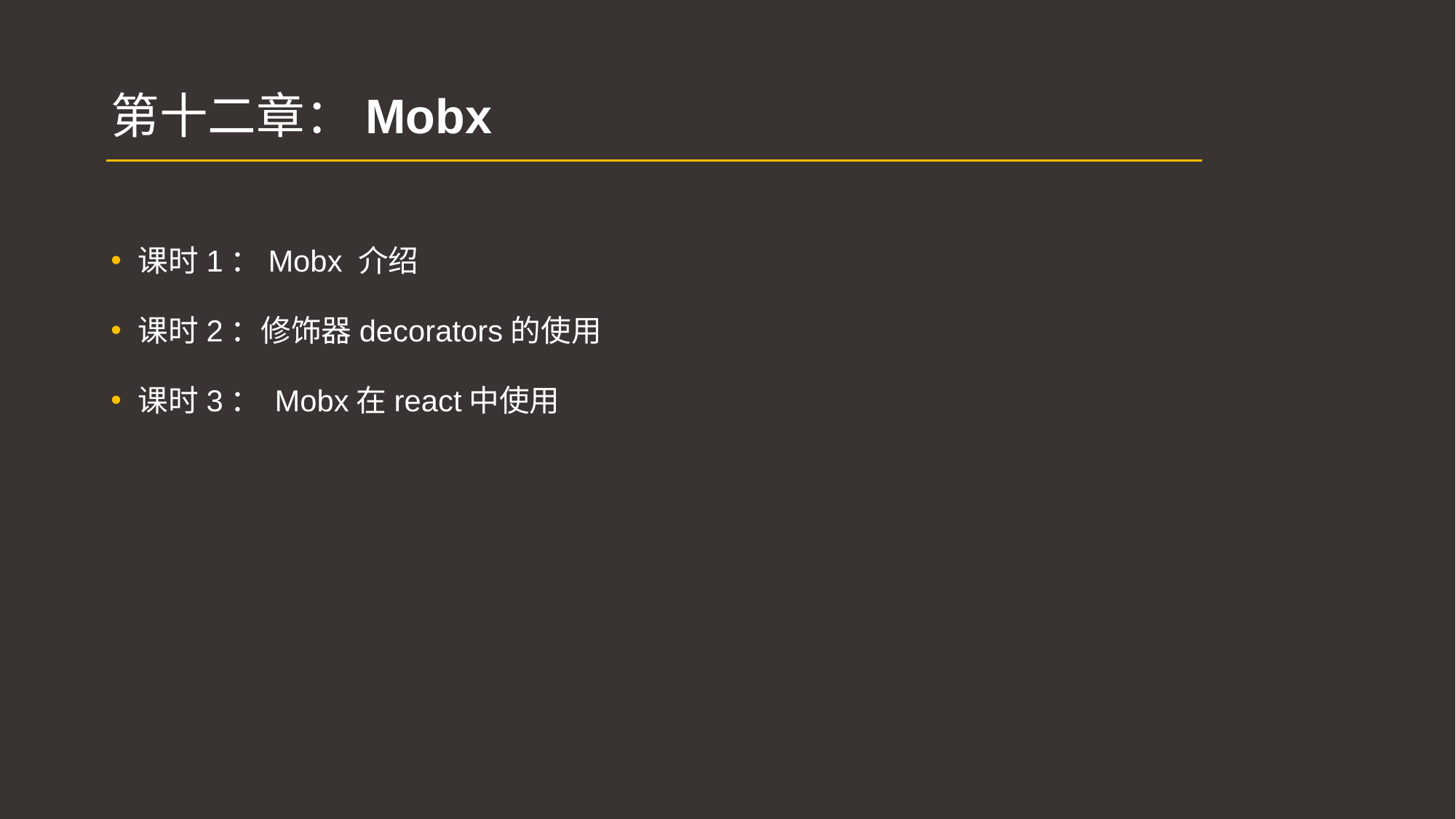

# 第十二章：Mobx
课时1：Mobx 介绍
课时2：修饰器decorators的使用
课时3： Mobx在react中使用